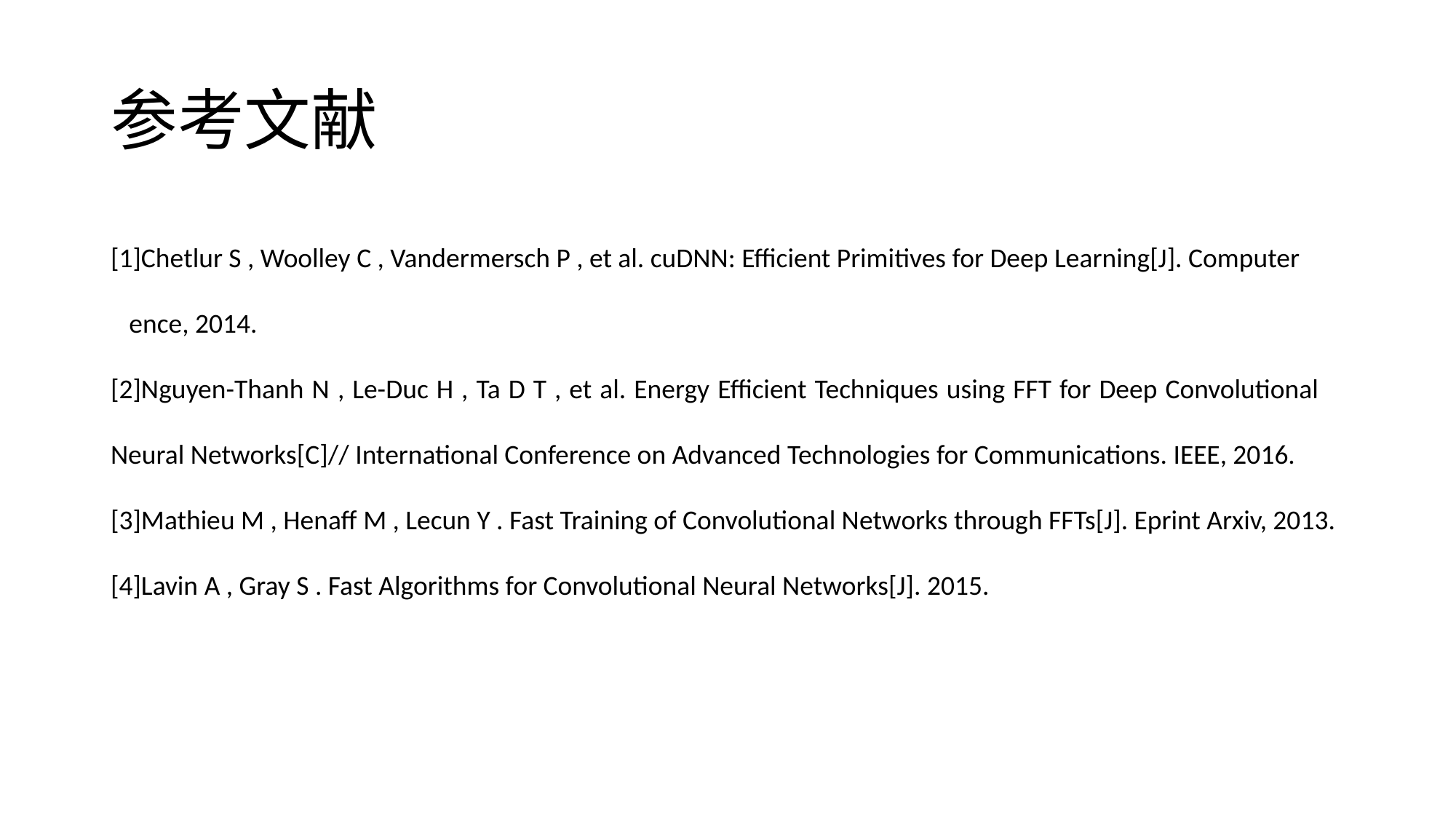

# 参考文献
[1]Chetlur S , Woolley C , Vandermersch P , et al. cuDNN: Efficient Primitives for Deep Learning[J]. Computer           ence, 2014.
[2]Nguyen-Thanh N , Le-Duc H , Ta D T , et al. Energy Efficient Techniques using FFT for Deep Convolutional    Neural Networks[C]// International Conference on Advanced Technologies for Communications. IEEE, 2016.
[3]Mathieu M , Henaff M , Lecun Y . Fast Training of Convolutional Networks through FFTs[J]. Eprint Arxiv, 2013.
[4]Lavin A , Gray S . Fast Algorithms for Convolutional Neural Networks[J]. 2015.